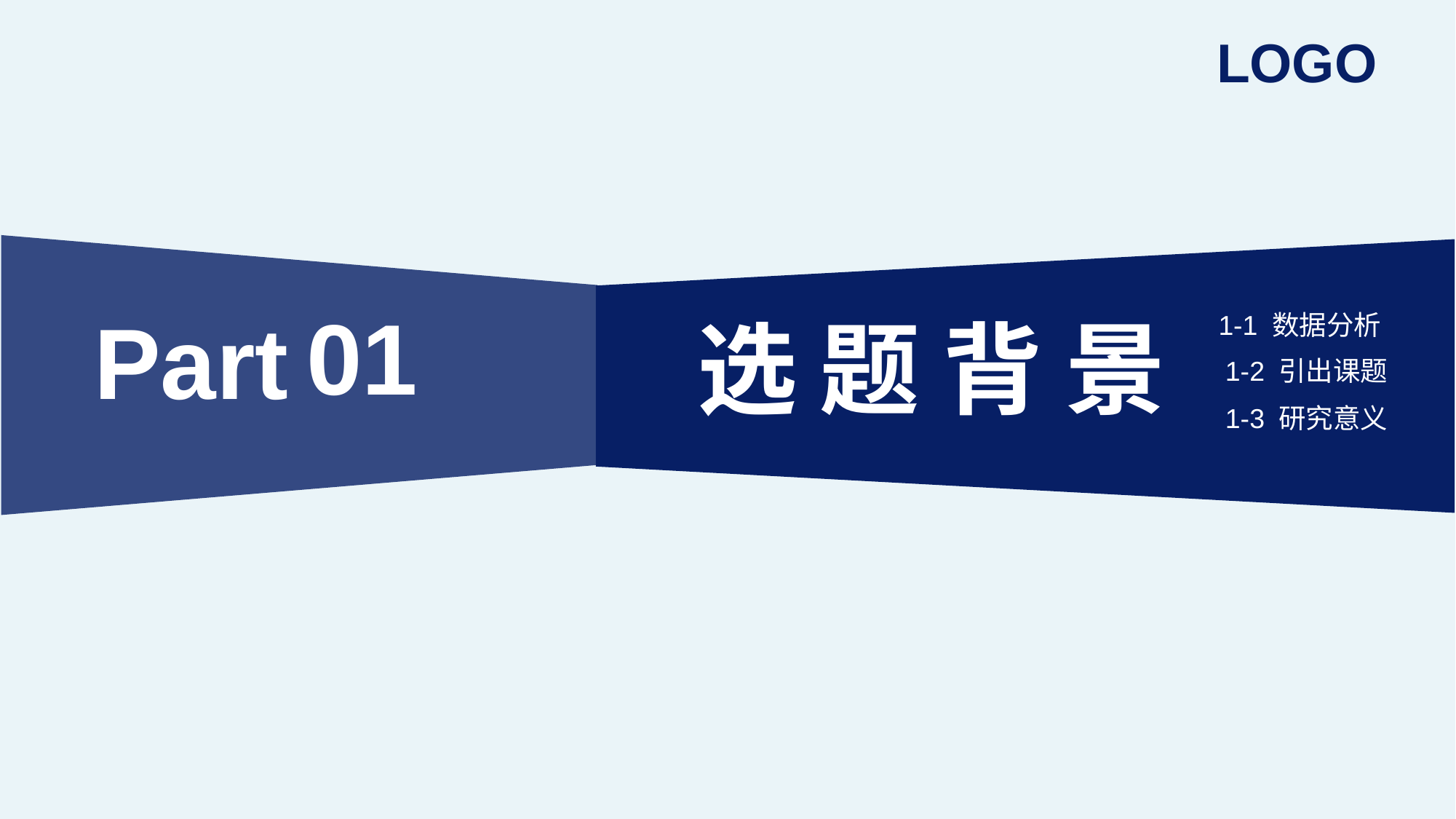

LOGO
01
Part
选 题 背 景
1-1 数据分析
1-2 引出课题
1-3 研究意义